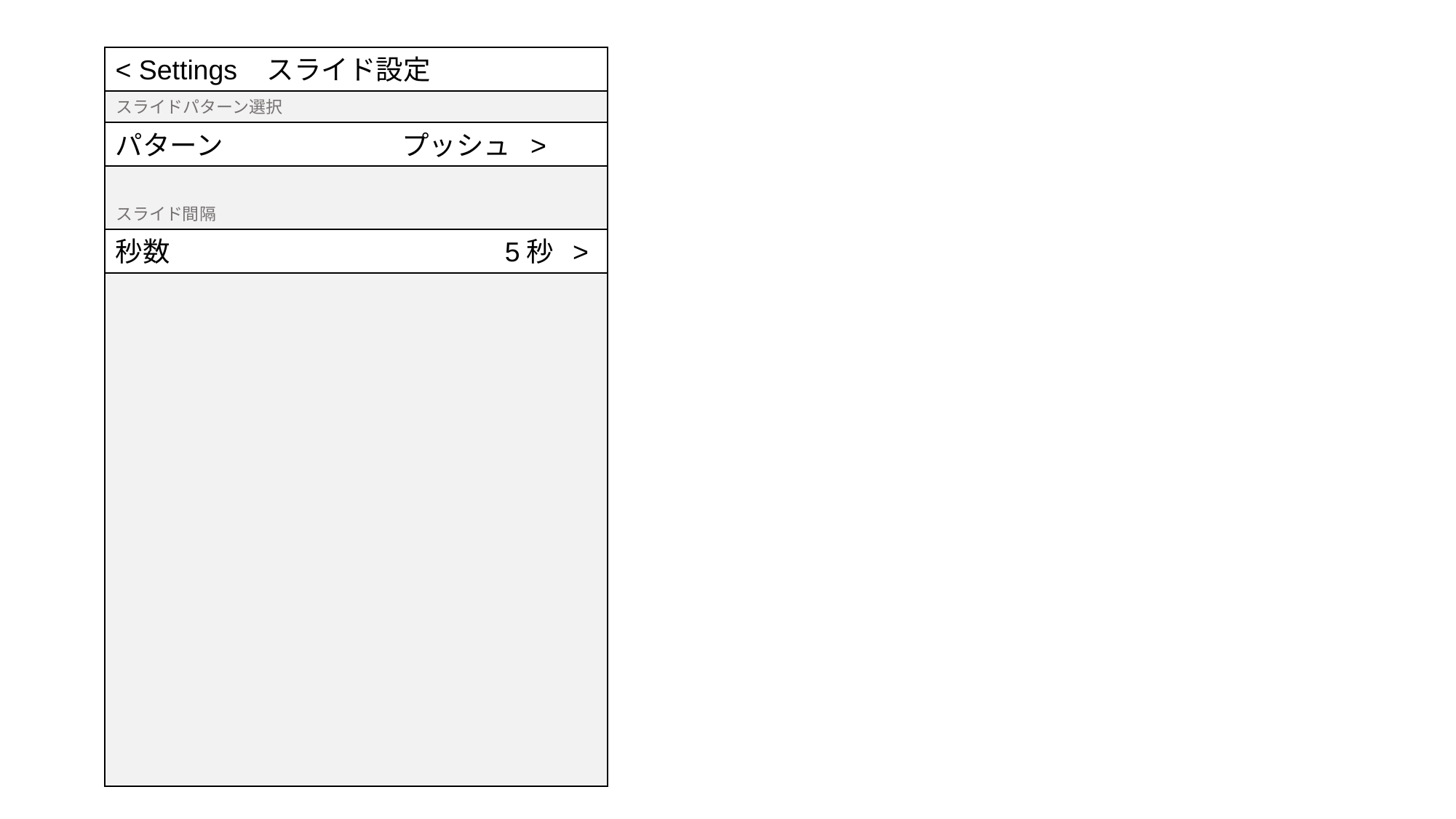

< Settings   スライド設定
スライドパターン選択
パターン                             プッシュ  >
スライド間隔
秒数 			         5秒  >